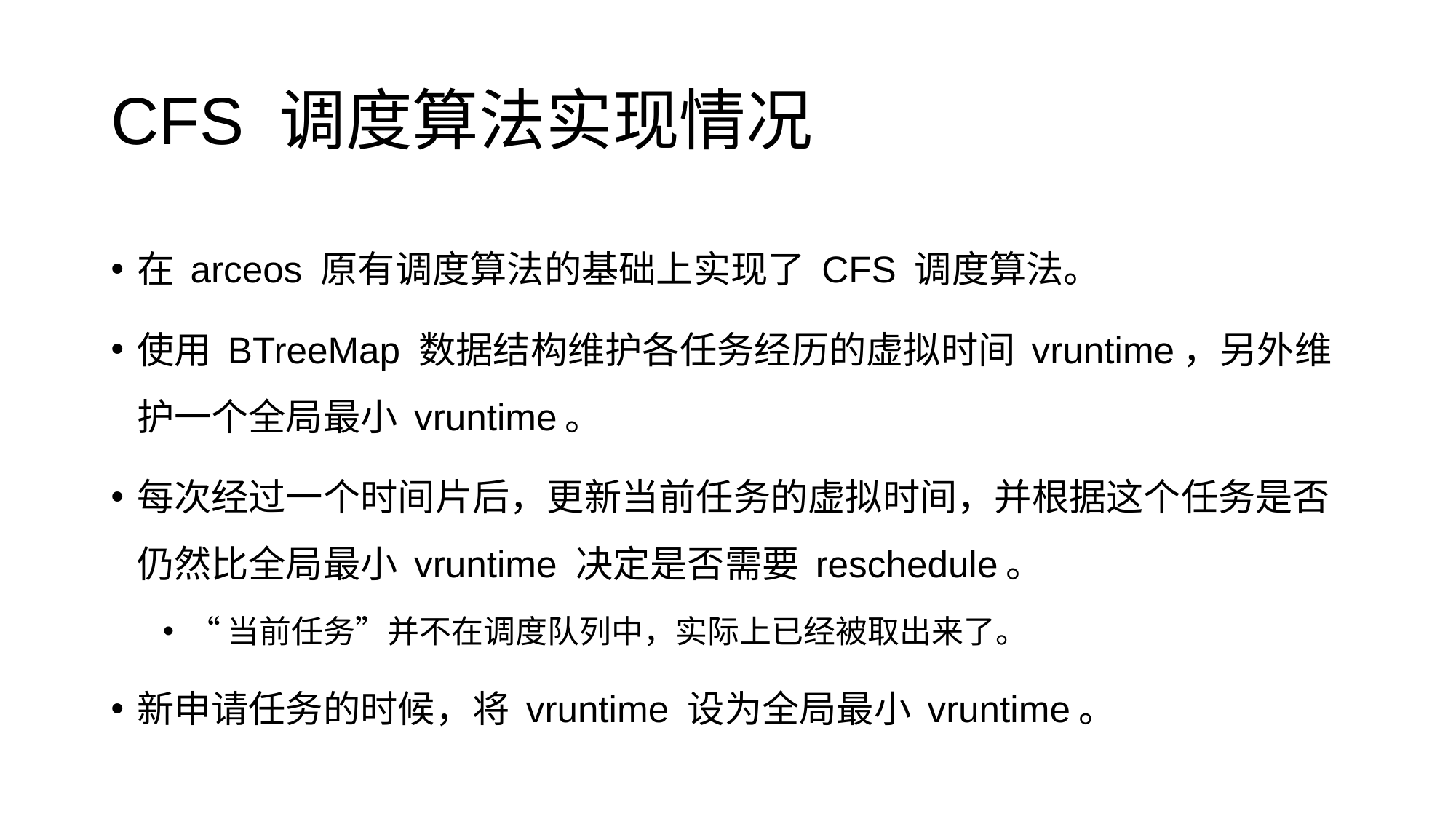

# CFS 调度算法实现情况
在 arceos 原有调度算法的基础上实现了 CFS 调度算法。
使用 BTreeMap 数据结构维护各任务经历的虚拟时间 vruntime，另外维护一个全局最小 vruntime。
每次经过一个时间片后，更新当前任务的虚拟时间，并根据这个任务是否仍然比全局最小 vruntime 决定是否需要 reschedule。
“当前任务”并不在调度队列中，实际上已经被取出来了。
新申请任务的时候，将 vruntime 设为全局最小 vruntime。